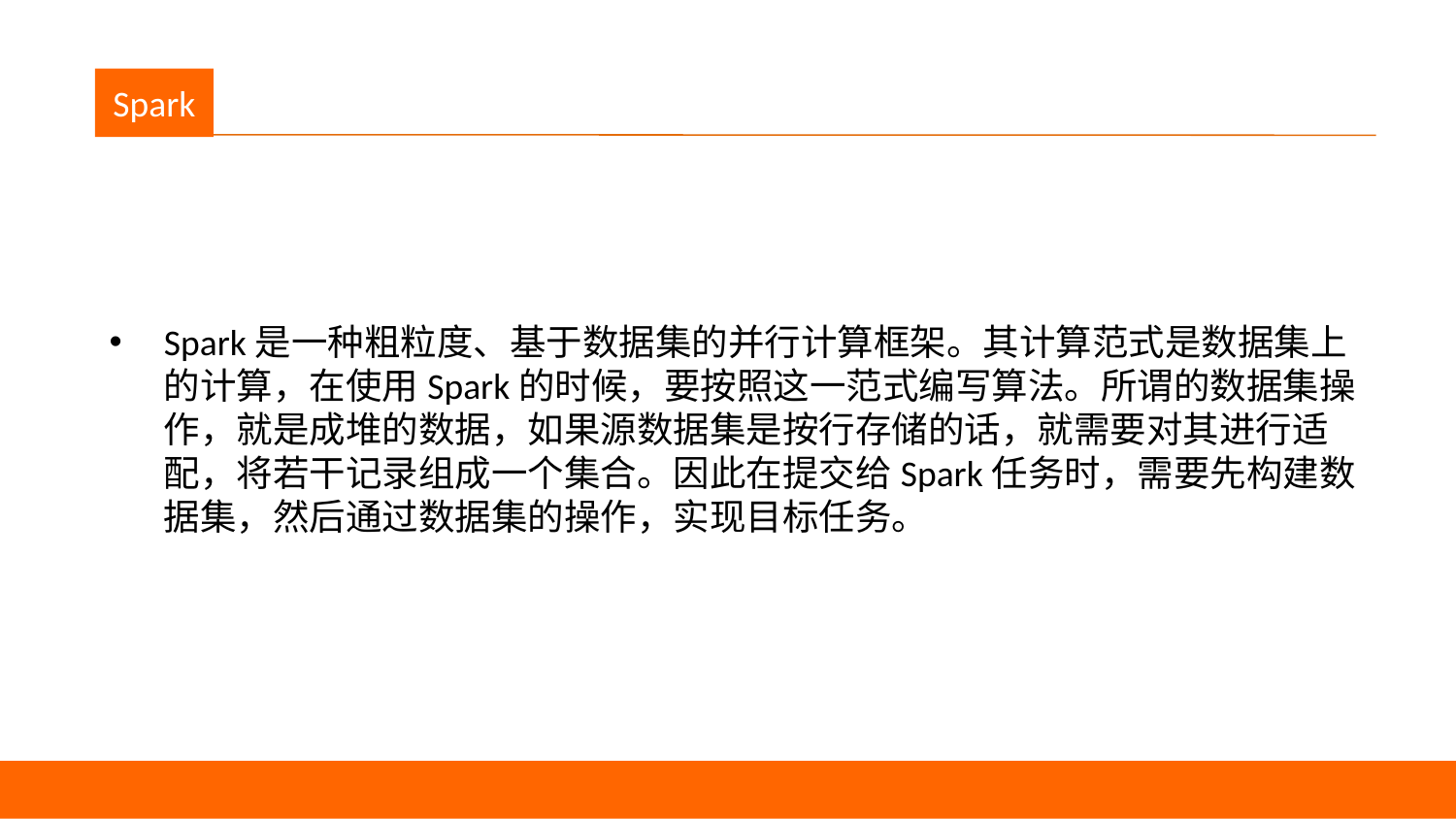

议程
Spark

Spark是一种粗粒度、基于数据集的并行计算框架。其计算范式是数据集上的计算，在使用Spark的时候，要按照这一范式编写算法。所谓的数据集操作，就是成堆的数据，如果源数据集是按行存储的话，就需要对其进行适配，将若干记录组成一个集合。因此在提交给Spark任务时，需要先构建数据集，然后通过数据集的操作，实现目标任务。